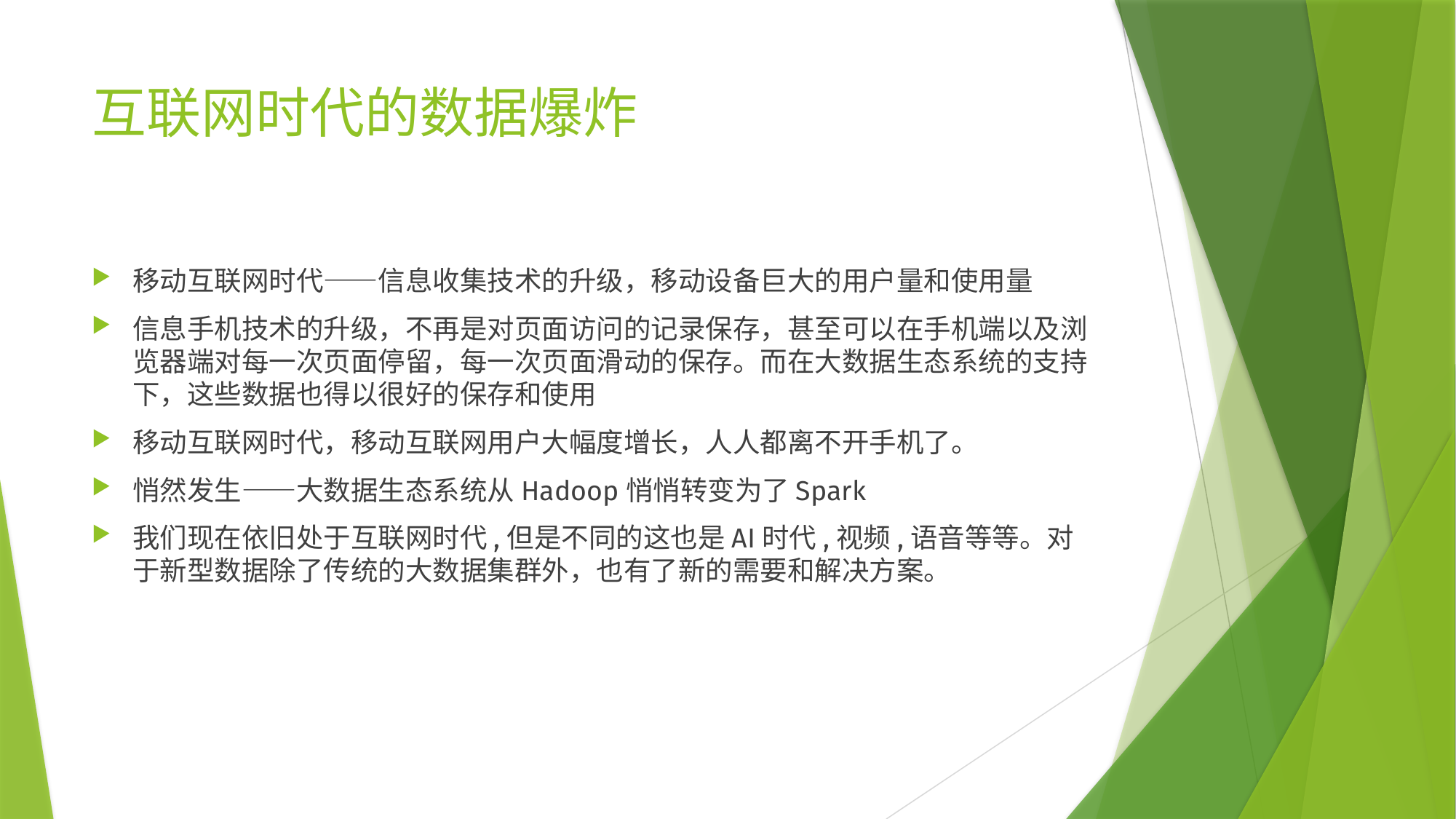

# 互联网时代的数据爆炸
移动互联网时代——信息收集技术的升级，移动设备巨大的用户量和使用量
信息手机技术的升级，不再是对页面访问的记录保存，甚至可以在手机端以及浏览器端对每一次页面停留，每一次页面滑动的保存。而在大数据生态系统的支持下，这些数据也得以很好的保存和使用
移动互联网时代，移动互联网用户大幅度增长，人人都离不开手机了。
悄然发生——大数据生态系统从Hadoop悄悄转变为了Spark
我们现在依旧处于互联网时代,但是不同的这也是AI时代,视频,语音等等。对于新型数据除了传统的大数据集群外，也有了新的需要和解决方案。